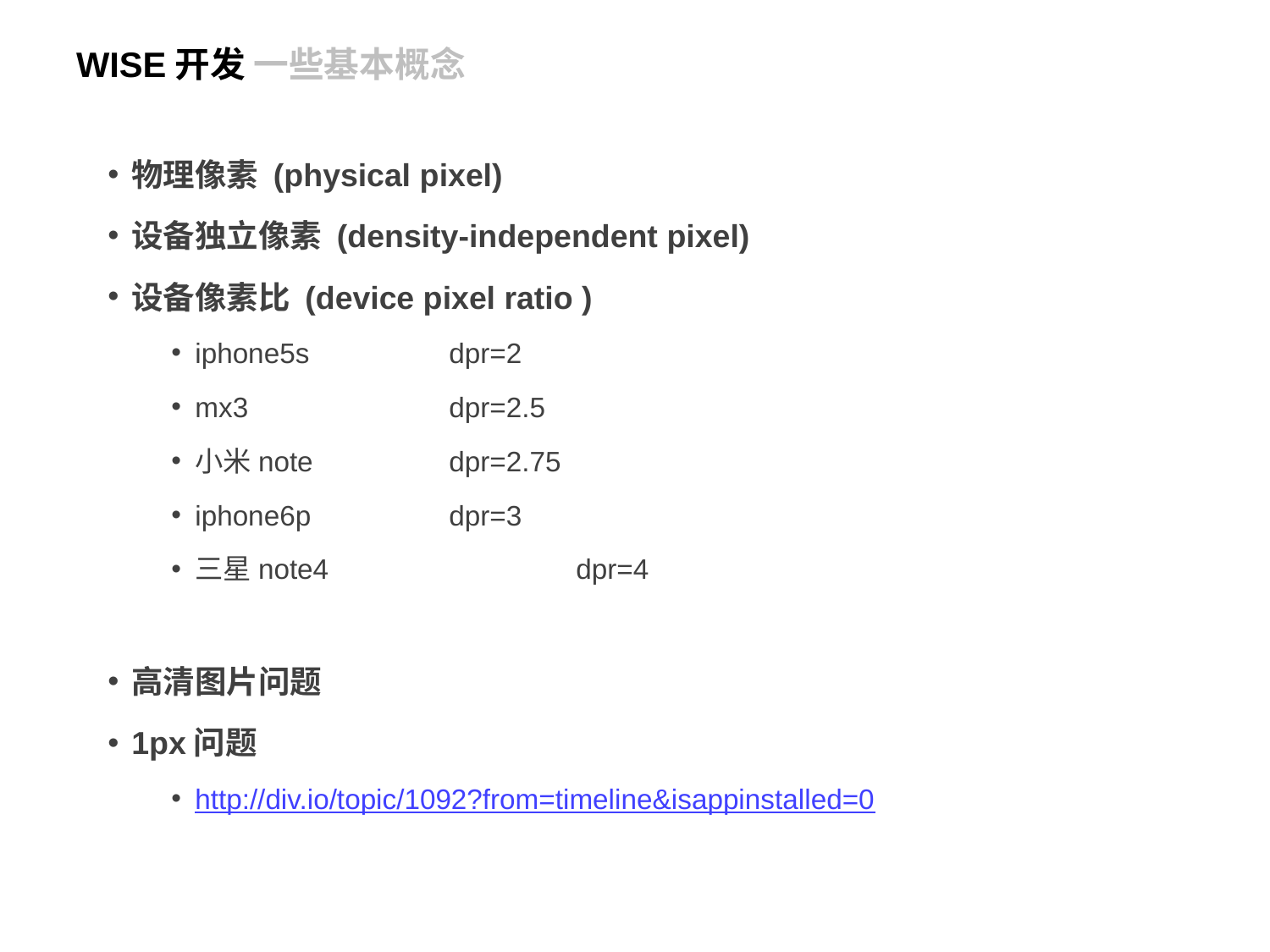

WISE开发 一些基本概念
物理像素 (physical pixel)
设备独立像素 (density-independent pixel)
设备像素比 (device pixel ratio )
iphone5s		dpr=2
mx3		dpr=2.5
小米note		dpr=2.75
iphone6p		dpr=3
三星note4		dpr=4

高清图片问题
1px问题
http://div.io/topic/1092?from=timeline&isappinstalled=0